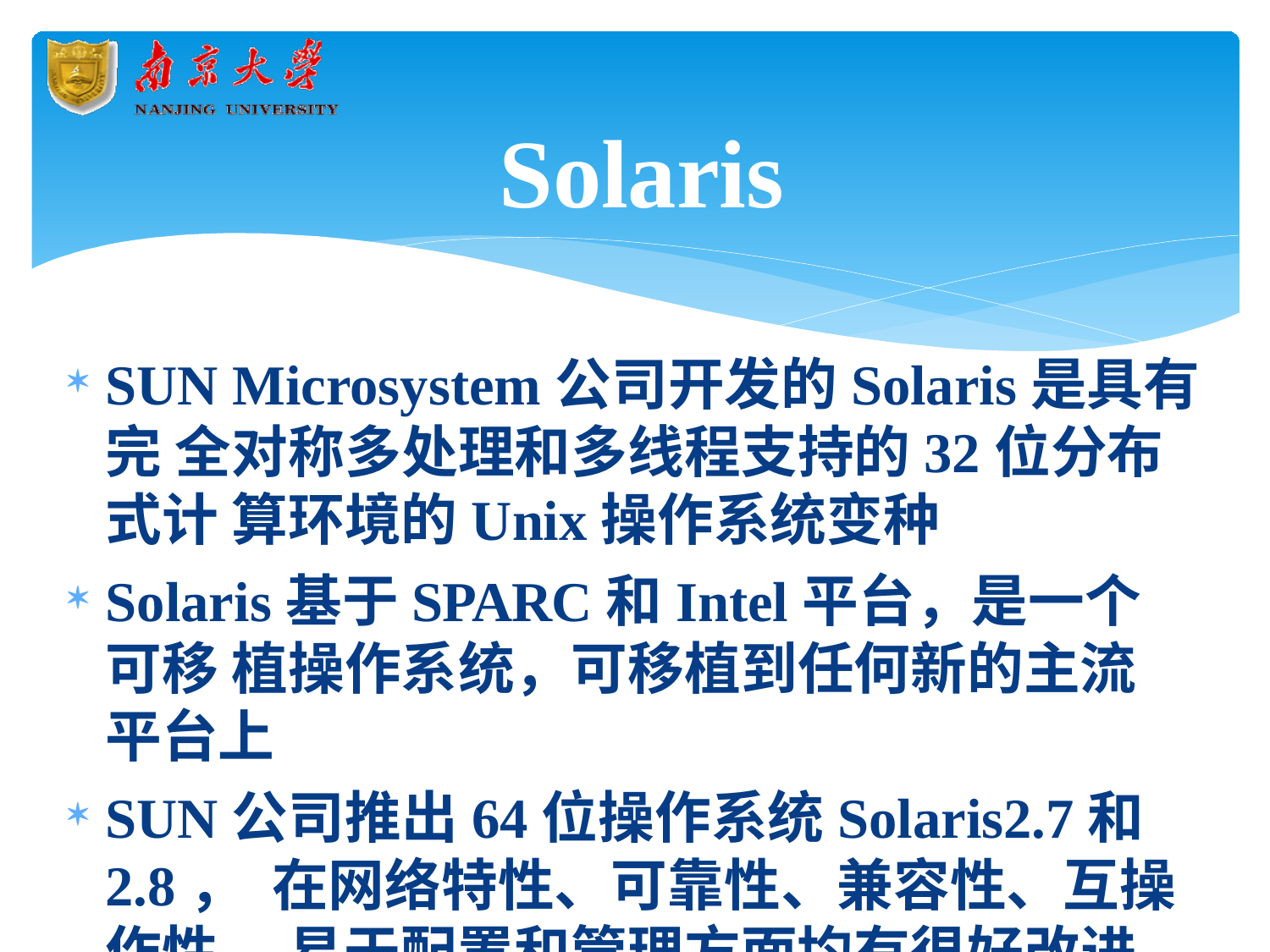

# Solaris
SUN Microsystem公司开发的Solaris是具有完 全对称多处理和多线程支持的32位分布式计 算环境的Unix操作系统变种
Solaris基于SPARC和Intel平台，是一个可移 植操作系统，可移植到任何新的主流平台上
SUN公司推出64位操作系统Solaris2.7和2.8，  在网络特性、可靠性、兼容性、互操作性、 易于配置和管理方面均有很好改进